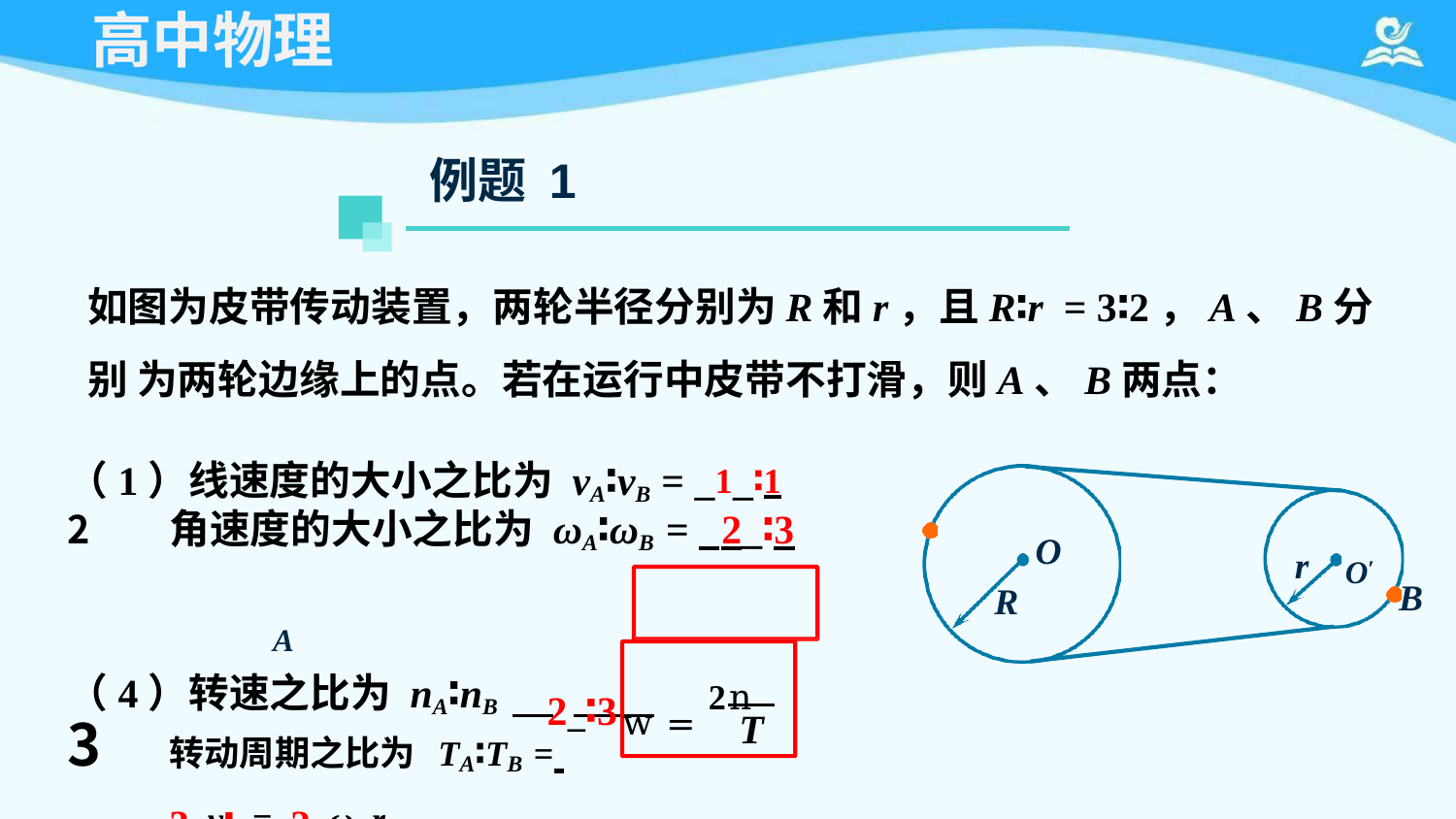

# 高中物理
例题 1

如图为皮带传动装置，两轮半径分别为R和r，且R∶r = 3∶2，A、B分别 为两轮边缘上的点。若在运行中皮带不打滑，则A、B两点：
（1）线速度的大小之比为 vA∶vB = _1_∶1

角速度的大小之比为 ωA∶ωB  =   2_∶3		A
转动周期之比为 TA∶TB = 	3_v∶_=_2_ω_r
Oʹ

O
r

B
R

2_∶3 w = 2n
（4）转速之比为 nA∶nB
T